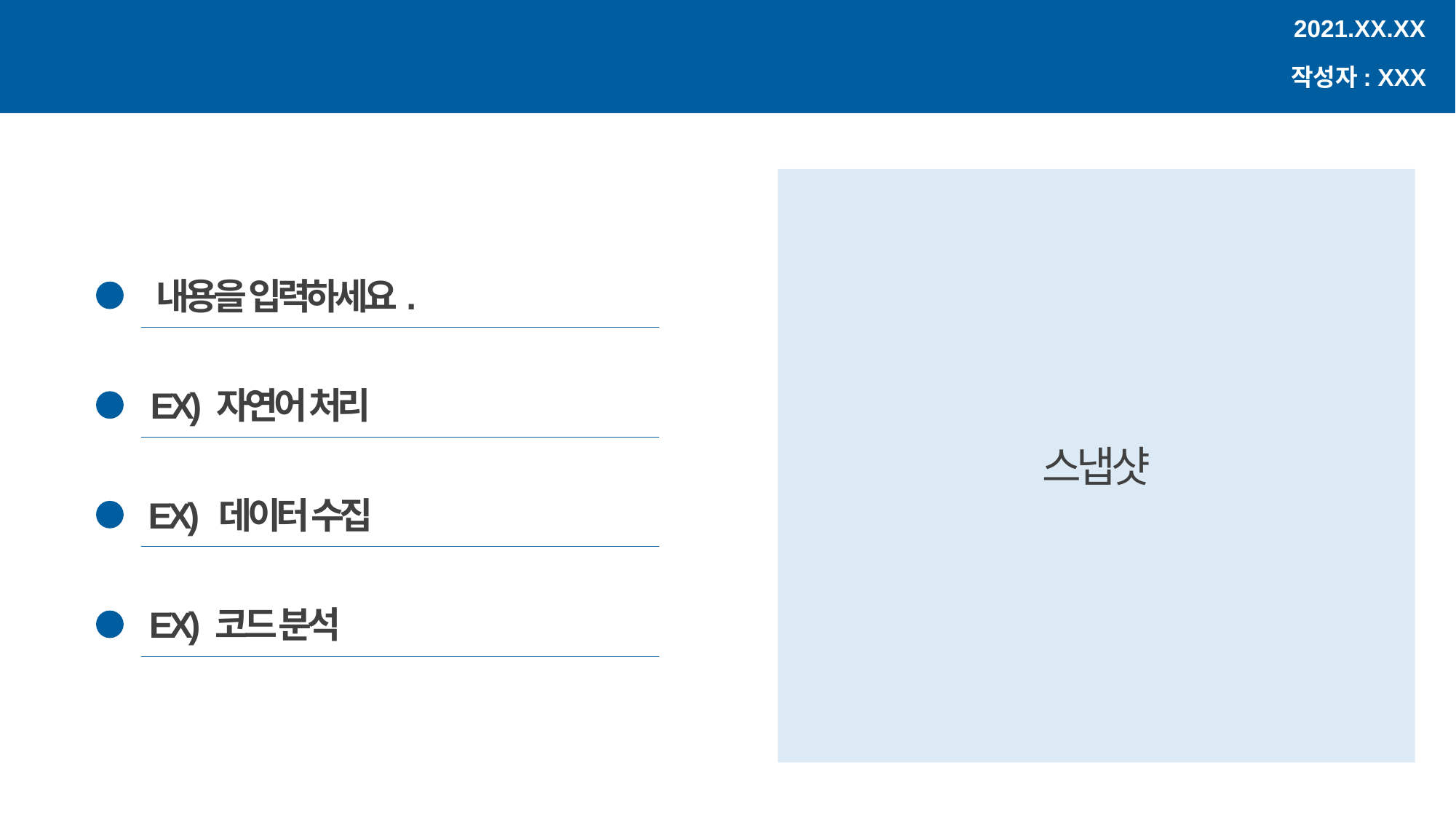

2021.XX.XX
작성자: XXX

내용을 입력하세요.

EX) 자연어 처리

스냅샷
EX) 데이터 수집

EX) 코드 분석